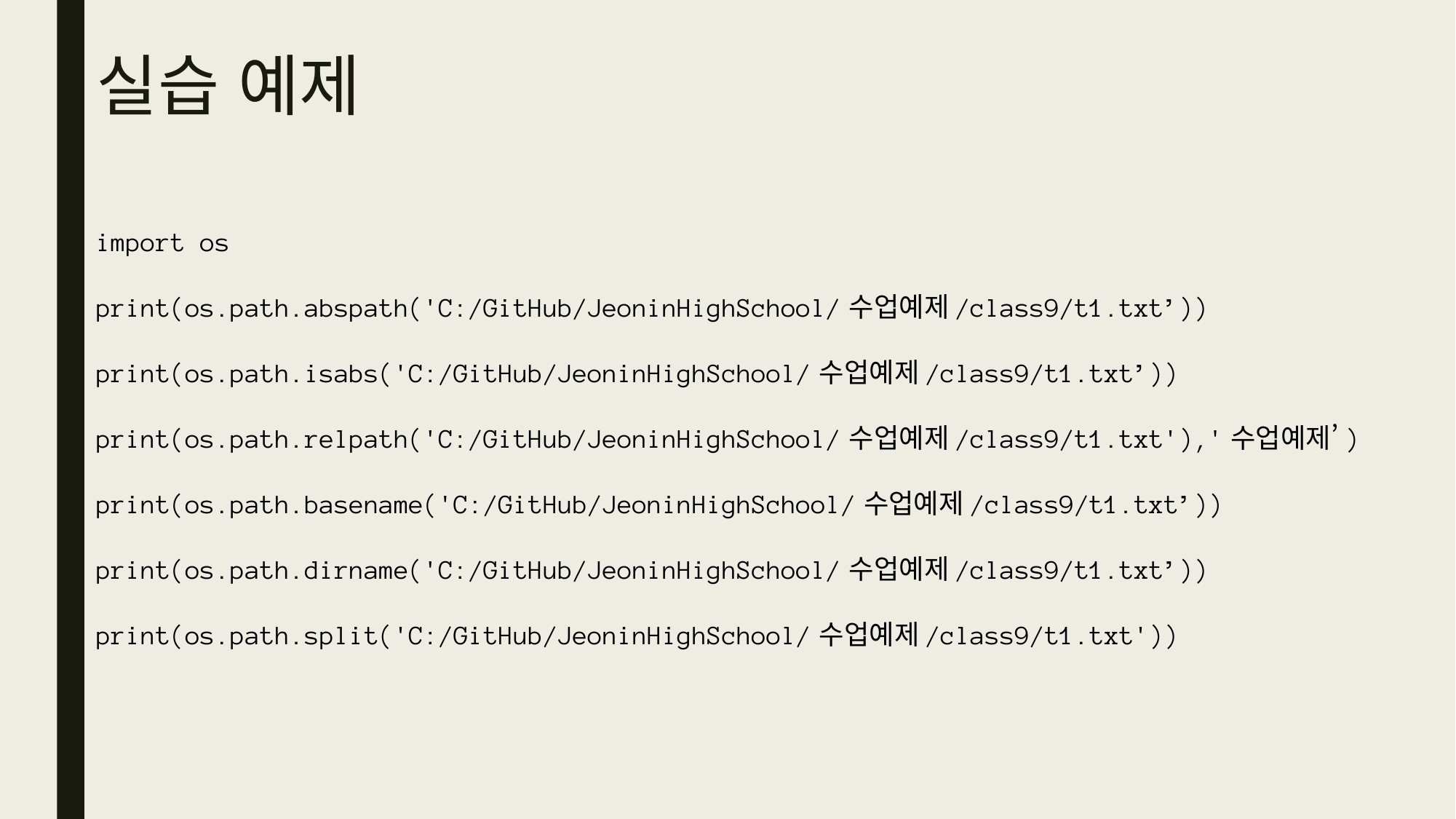

# 실습 예제
import os

print(os.path.abspath('C:/GitHub/JeoninHighSchool/수업예제/class9/t1.txt’))

print(os.path.isabs('C:/GitHub/JeoninHighSchool/수업예제/class9/t1.txt’))

print(os.path.relpath('C:/GitHub/JeoninHighSchool/수업예제/class9/t1.txt'),'수업예제’)

print(os.path.basename('C:/GitHub/JeoninHighSchool/수업예제/class9/t1.txt’))

print(os.path.dirname('C:/GitHub/JeoninHighSchool/수업예제/class9/t1.txt’))

print(os.path.split('C:/GitHub/JeoninHighSchool/수업예제/class9/t1.txt'))